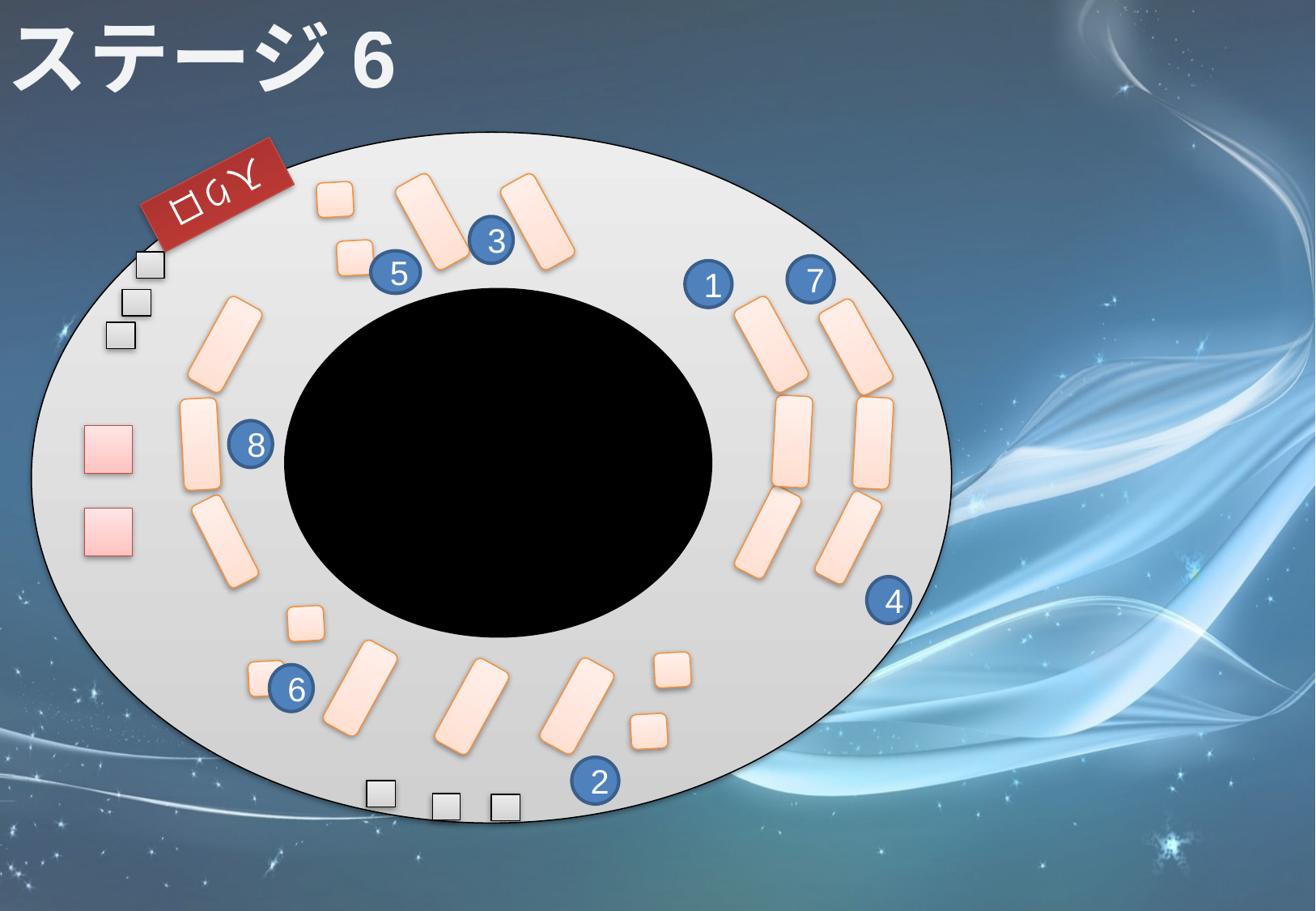

ステージ6

入り口
3
5
7
1
8
4
6
2